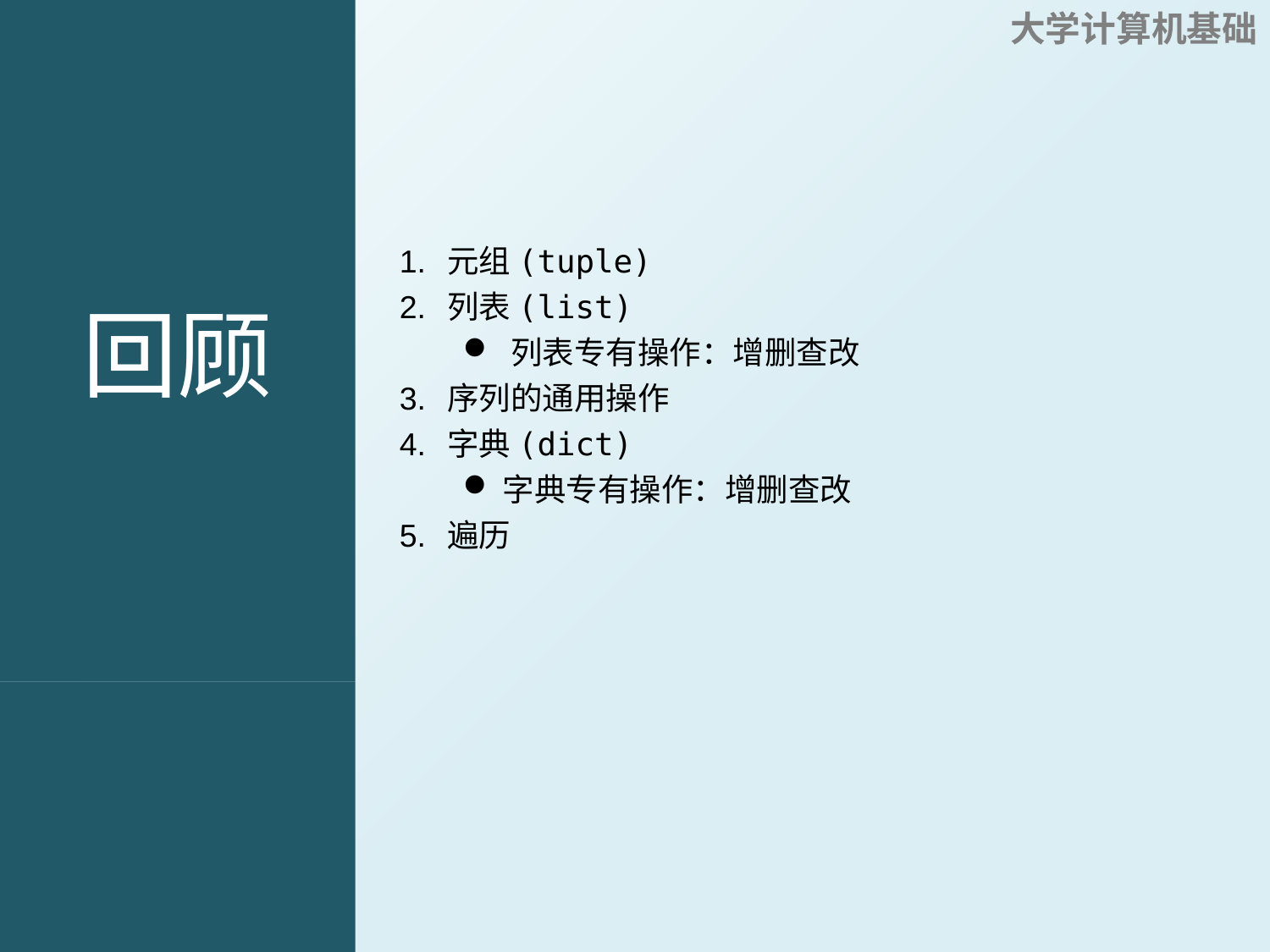

回顾
元组(tuple)
列表(list)
列表专有操作：增删查改
序列的通用操作
字典(dict)
字典专有操作：增删查改
遍历